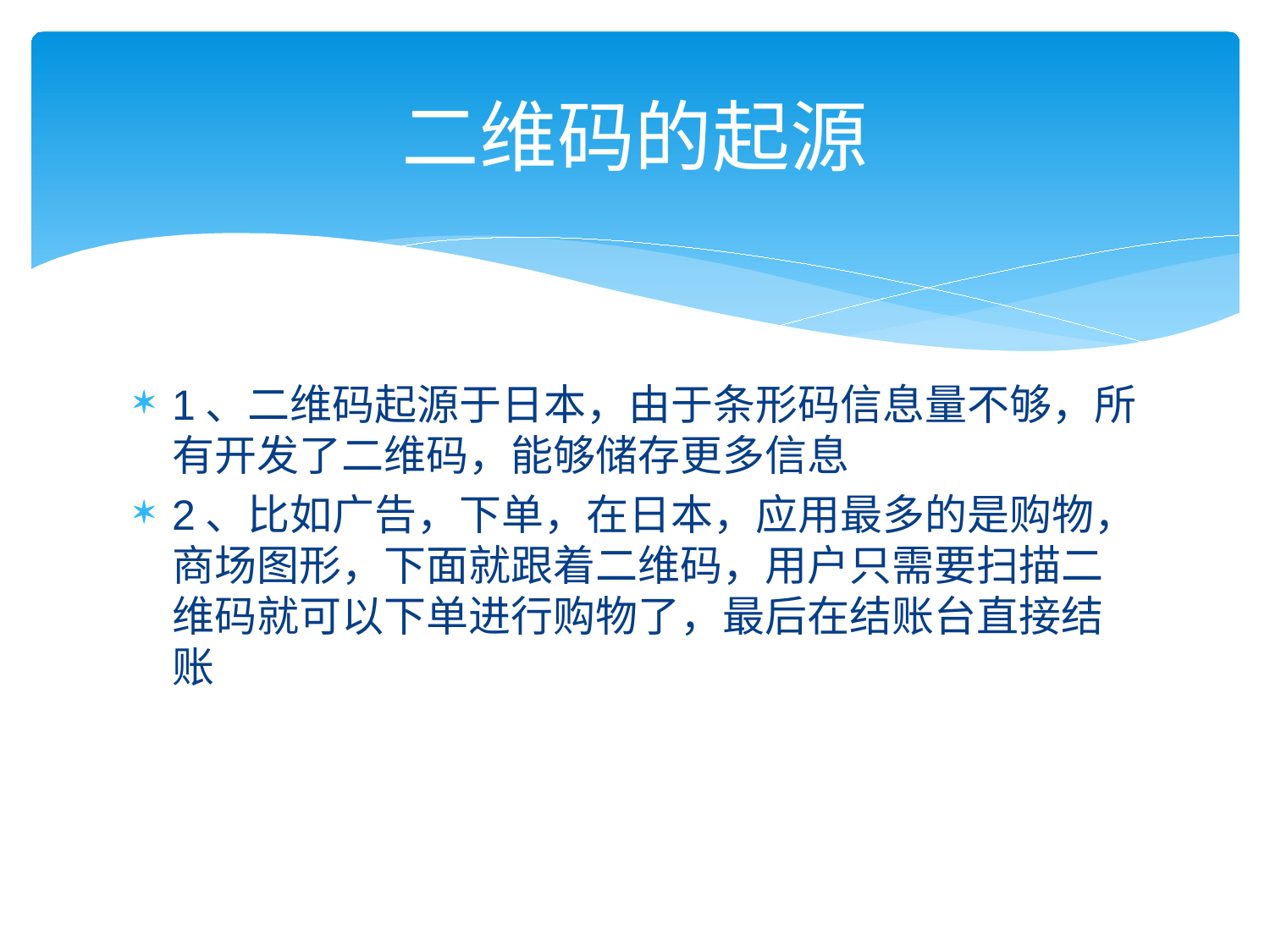

# 二维码的起源
1、二维码起源于日本，由于条形码信息量不够，所有开发了二维码，能够储存更多信息
2、比如广告，下单，在日本，应用最多的是购物，商场图形，下面就跟着二维码，用户只需要扫描二维码就可以下单进行购物了，最后在结账台直接结账